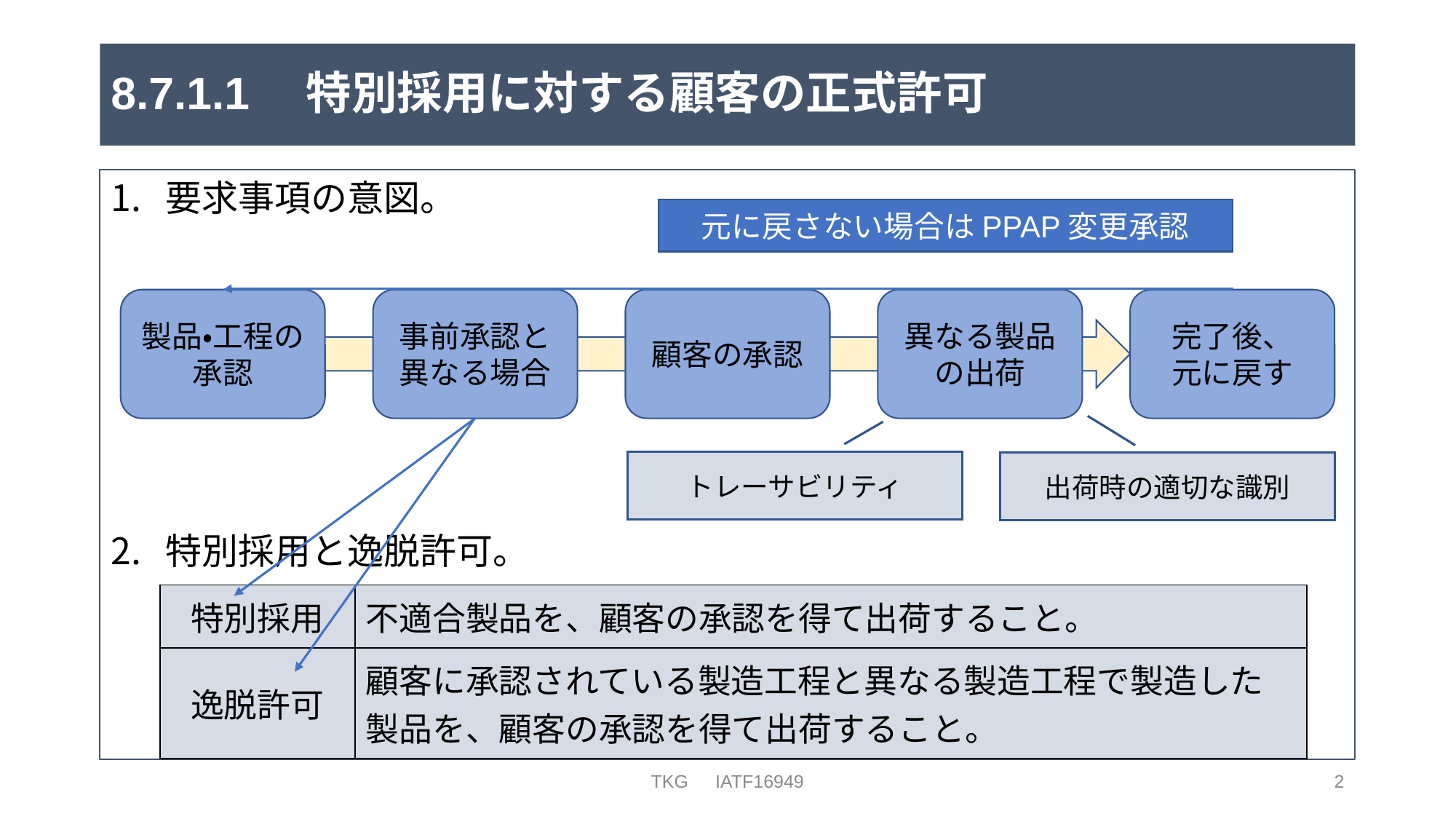

# 8.7.1.1　特別採用に対する顧客の正式許可
要求事項の意図。

特別採用と逸脱許可。
元に戻さない場合はPPAP変更承認
異なる製品の出荷
完了後、
元に戻す
顧客の承認
事前承認と
異なる場合
製品・工程の承認

トレーサビリティ
出荷時の適切な識別
| 特別採用 | 不適合製品を、顧客の承認を得て出荷すること。 |
| --- | --- |
| 逸脱許可 | 顧客に承認されている製造工程と異なる製造工程で製造した製品を、顧客の承認を得て出荷すること。 |
TKG　IATF16949
2